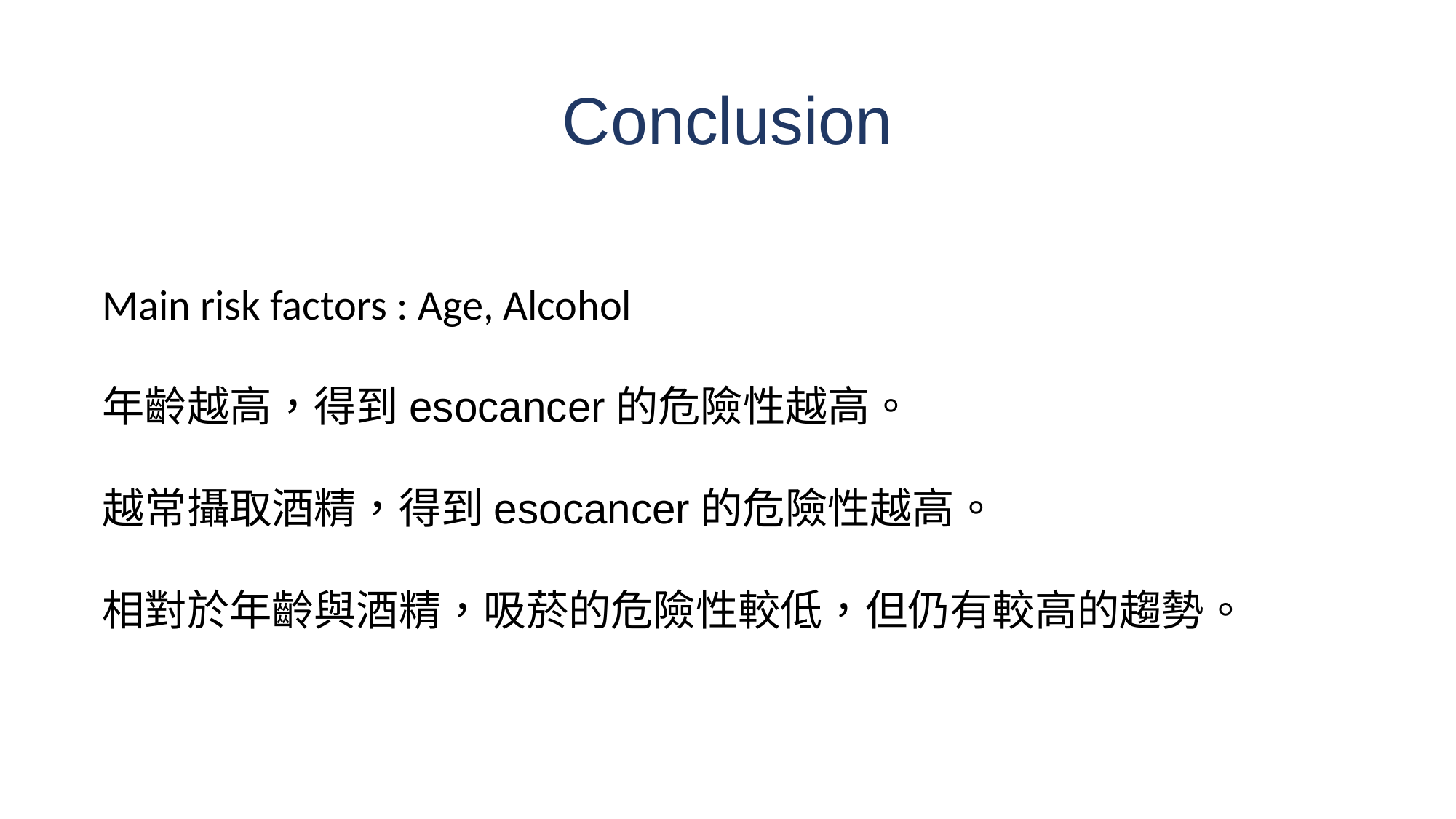

# Conclusion
Main risk factors : Age, Alcohol

年齡越高，得到esocancer的危險性越高。

越常攝取酒精，得到esocancer的危險性越高。

相對於年齡與酒精，吸菸的危險性較低，但仍有較高的趨勢。